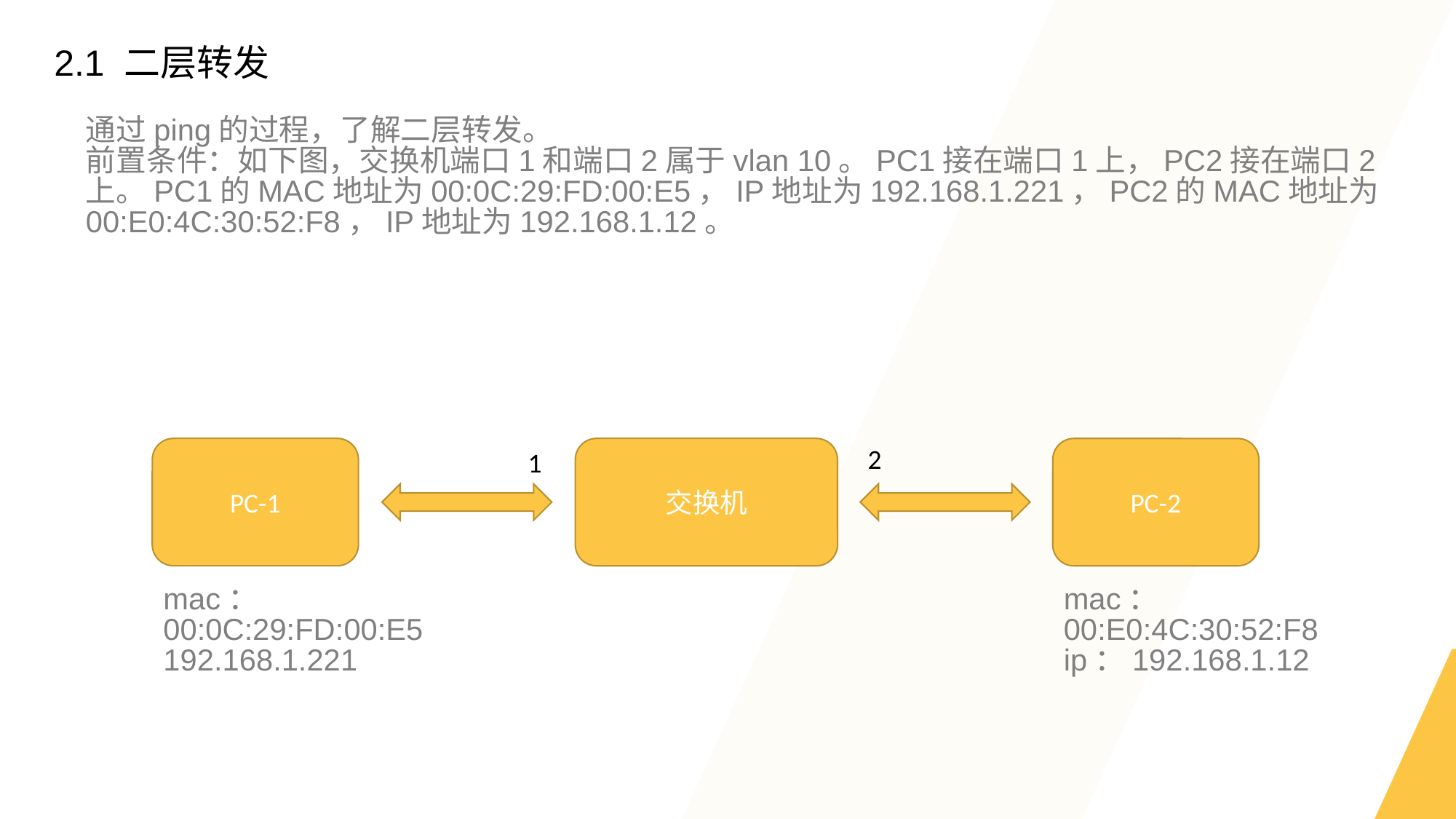

2.1 二层转发

通过ping的过程，了解二层转发。
前置条件：如下图，交换机端口1和端口2属于vlan 10。PC1接在端口1上，PC2接在端口2上。PC1的MAC地址为00:0C:29:FD:00:E5，IP地址为192.168.1.221，PC2的MAC地址为00:E0:4C:30:52:F8，IP地址为192.168.1.12。

2
PC-1
交换机
PC-2
1

mac：
00:0C:29:FD:00:E5
192.168.1.221

mac：
00:E0:4C:30:52:F8
ip：192.168.1.12